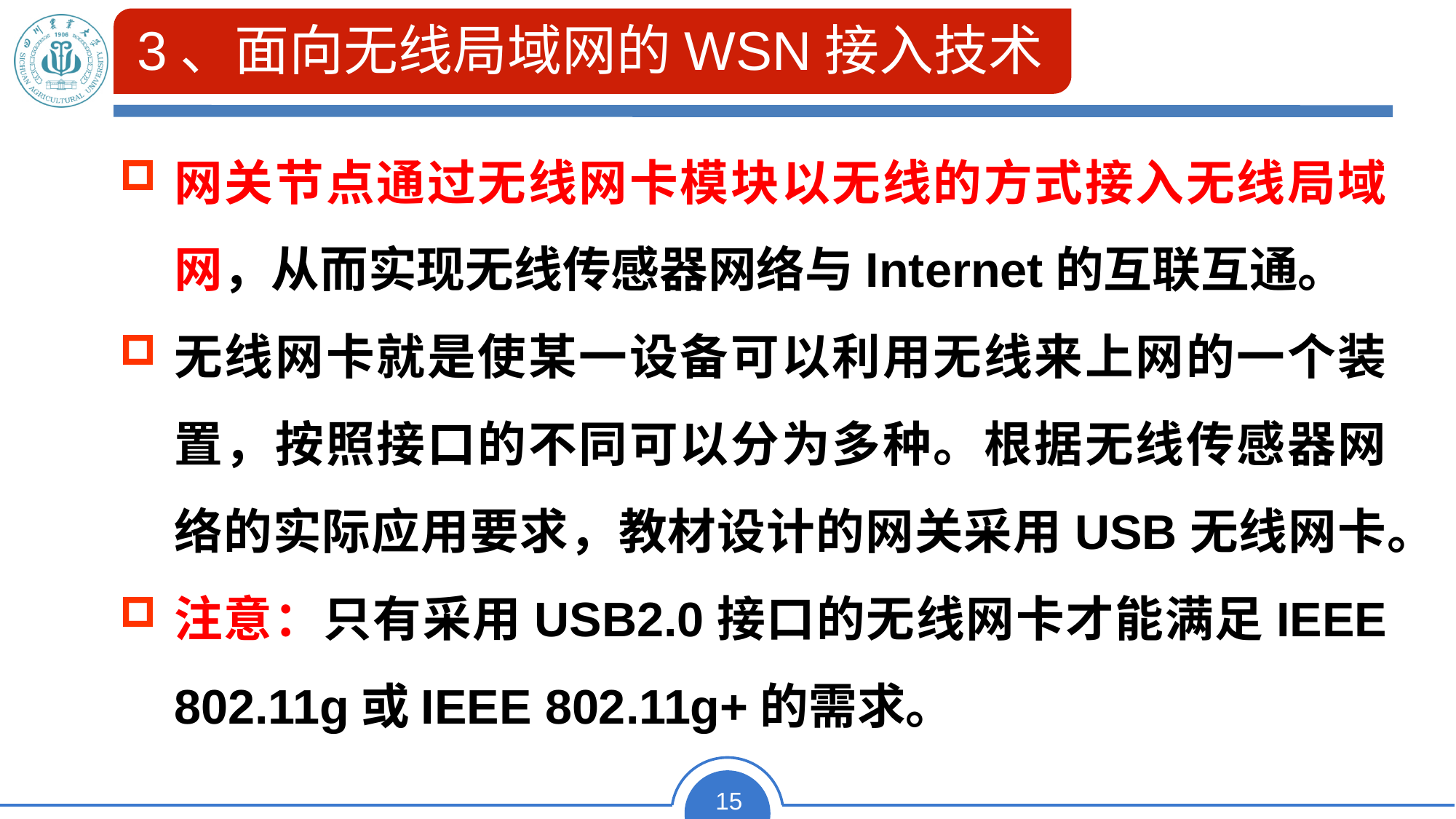

# 3、面向无线局域网的WSN接入技术
网关节点通过无线网卡模块以无线的方式接入无线局域网，从而实现无线传感器网络与Internet的互联互通。
无线网卡就是使某一设备可以利用无线来上网的一个装置，按照接口的不同可以分为多种。根据无线传感器网络的实际应用要求，教材设计的网关采用USB无线网卡。
注意：只有采用USB2.0接口的无线网卡才能满足IEEE 802.11g或IEEE 802.11g+的需求。